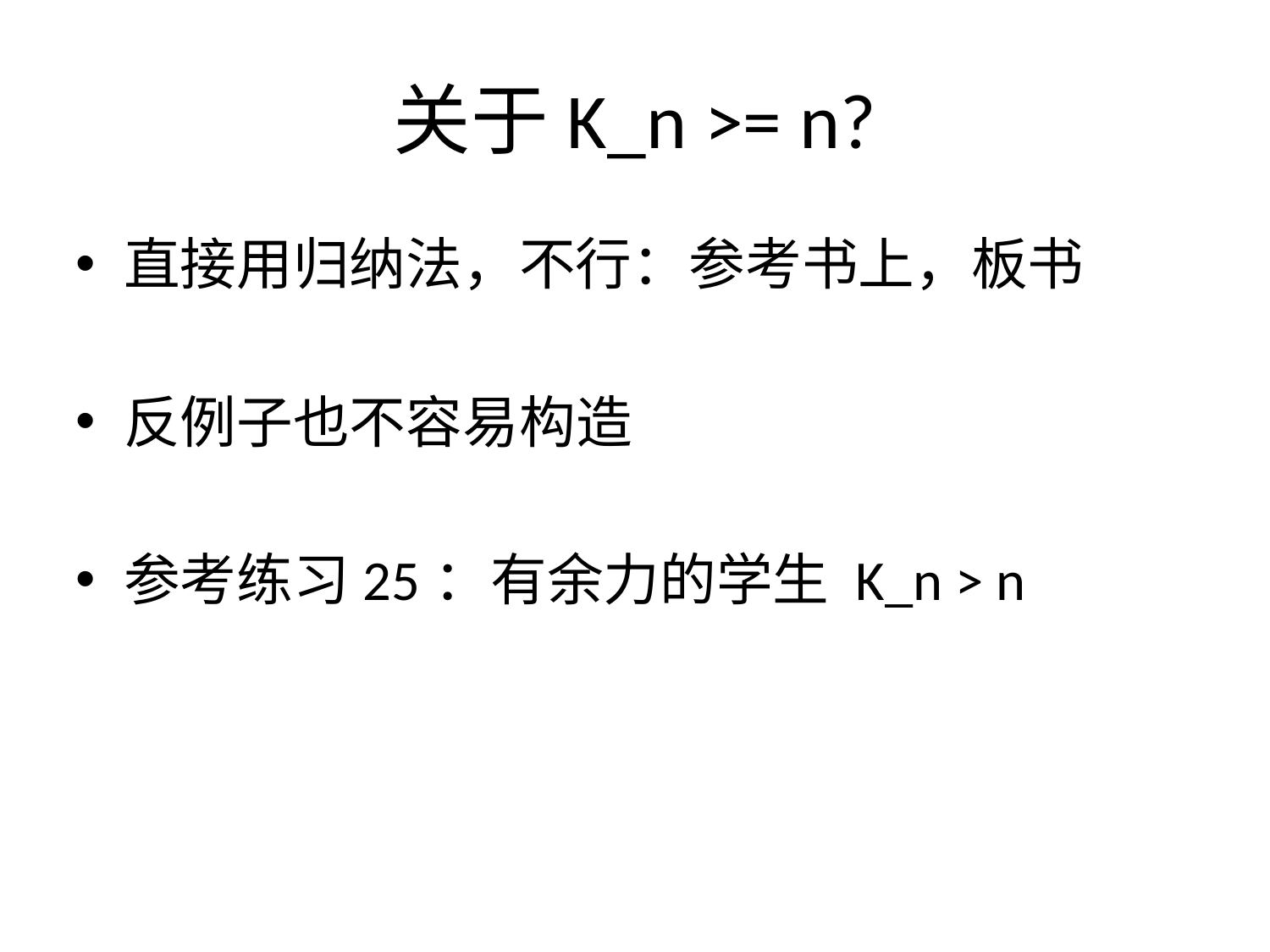

# 关于K_n >= n?
直接用归纳法，不行：参考书上，板书

反例子也不容易构造

参考练习25：有余力的学生 K_n > n